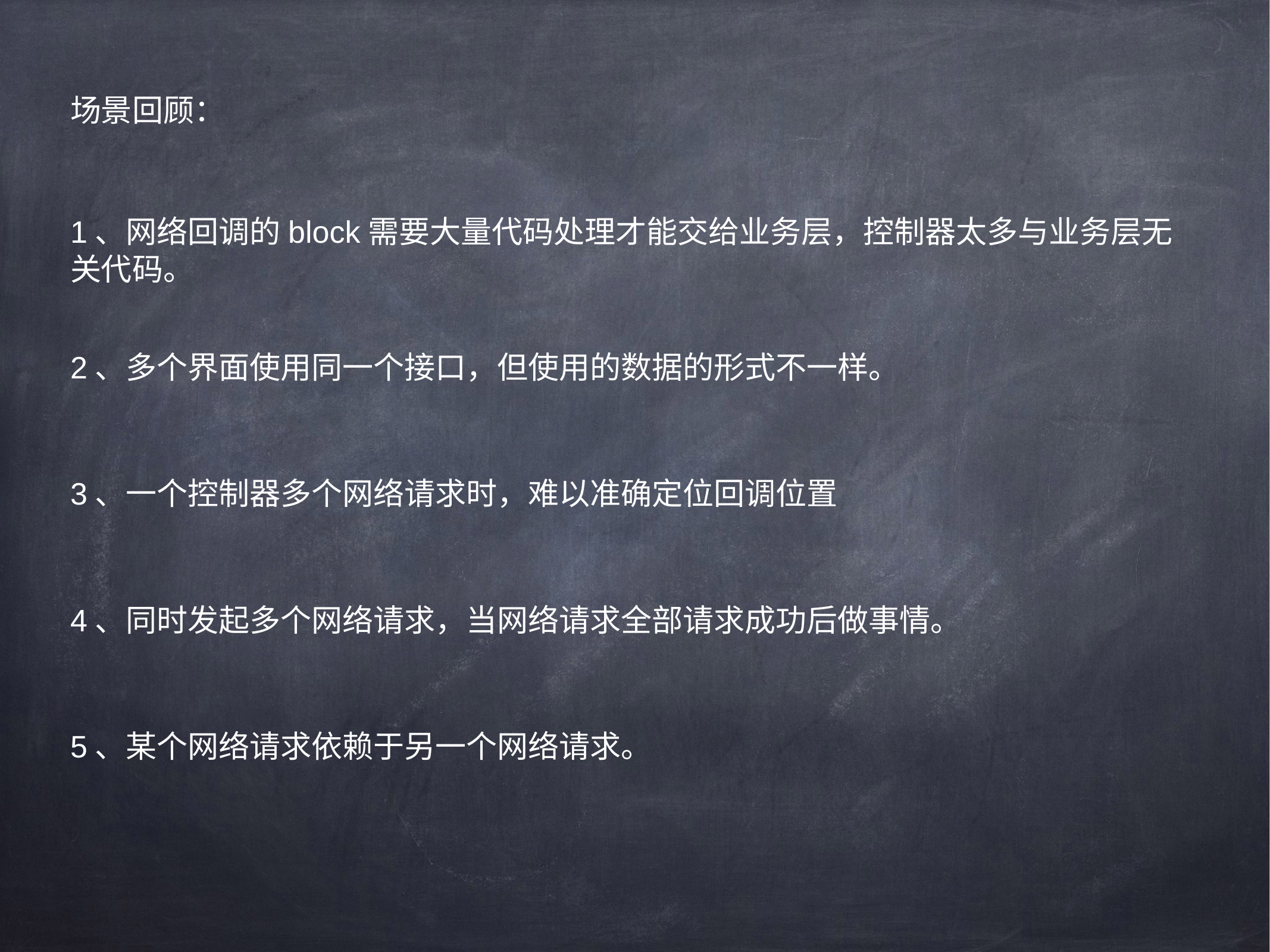

场景回顾：
1、网络回调的block需要大量代码处理才能交给业务层，控制器太多与业务层无关代码。
2、多个界面使用同一个接口，但使用的数据的形式不一样。
3、一个控制器多个网络请求时，难以准确定位回调位置
4、同时发起多个网络请求，当网络请求全部请求成功后做事情。
5、某个网络请求依赖于另一个网络请求。